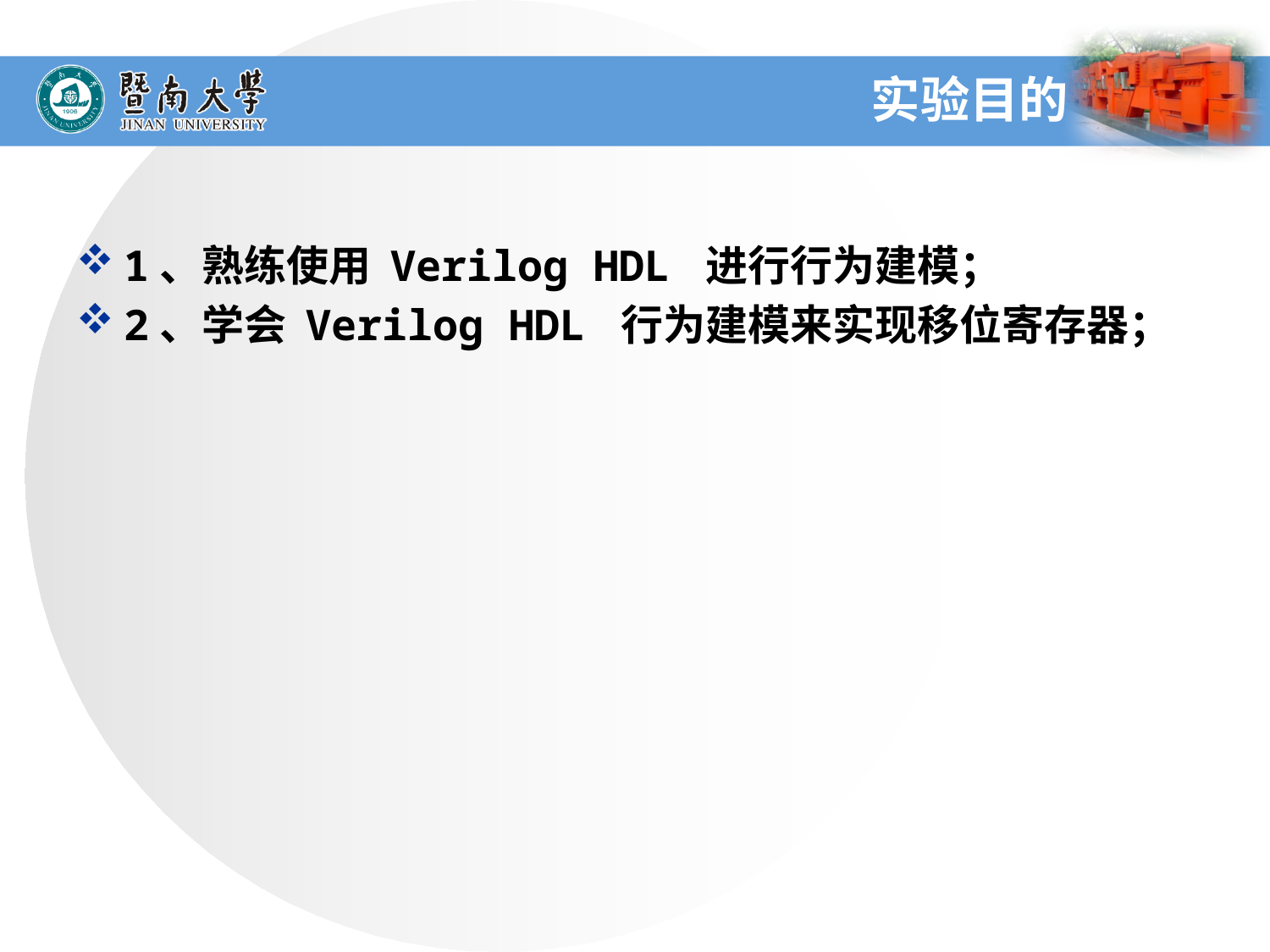

# 实验目的
1、熟练使用 Verilog HDL 进行行为建模；
2、学会 Verilog HDL 行为建模来实现移位寄存器；